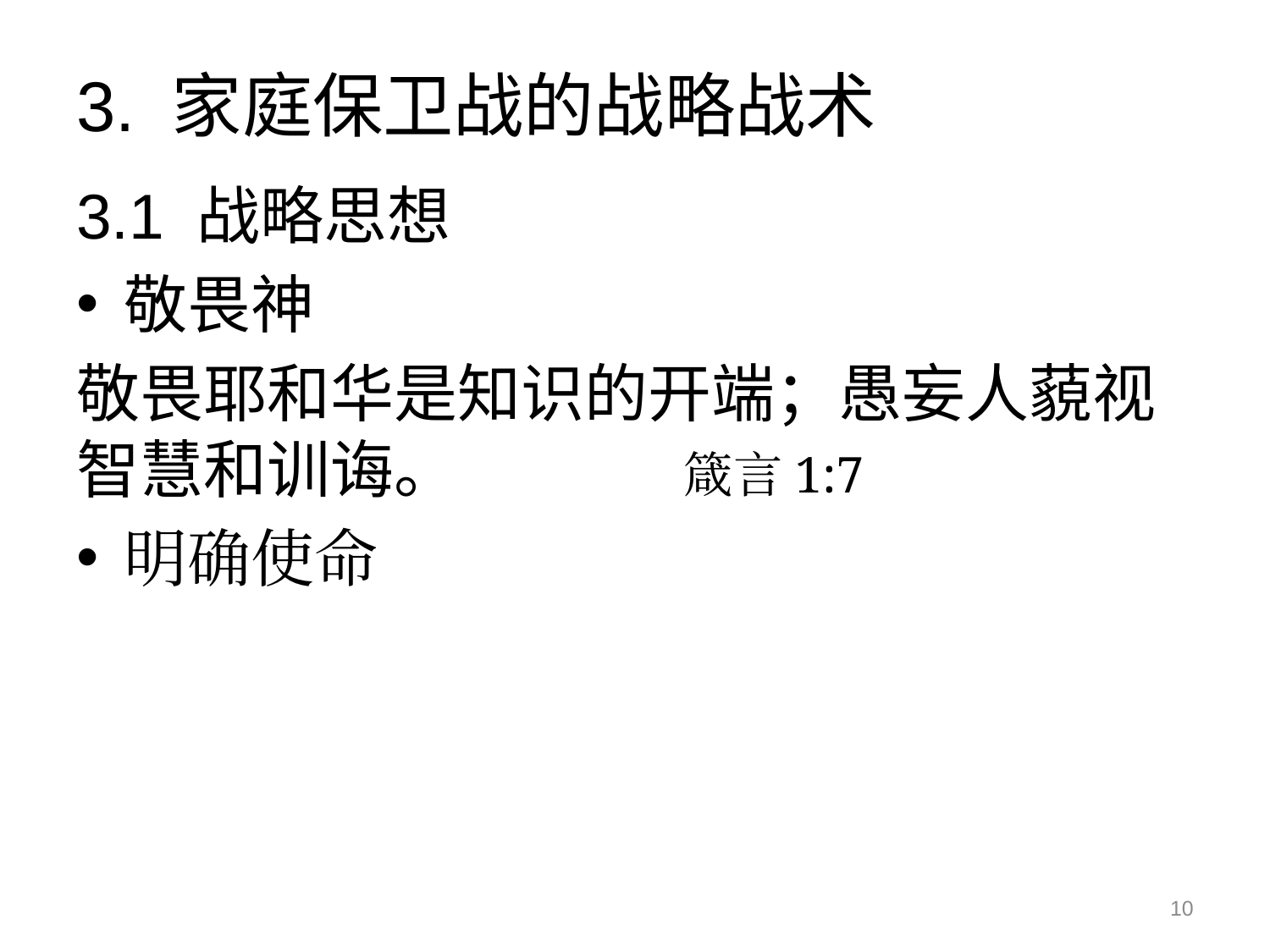

# 3. 家庭保卫战的战略战术
3.1 战略思想
敬畏神
敬畏耶和华是知识的开端；愚妄人藐视智慧和训诲。                箴言1:7
明确使命
10